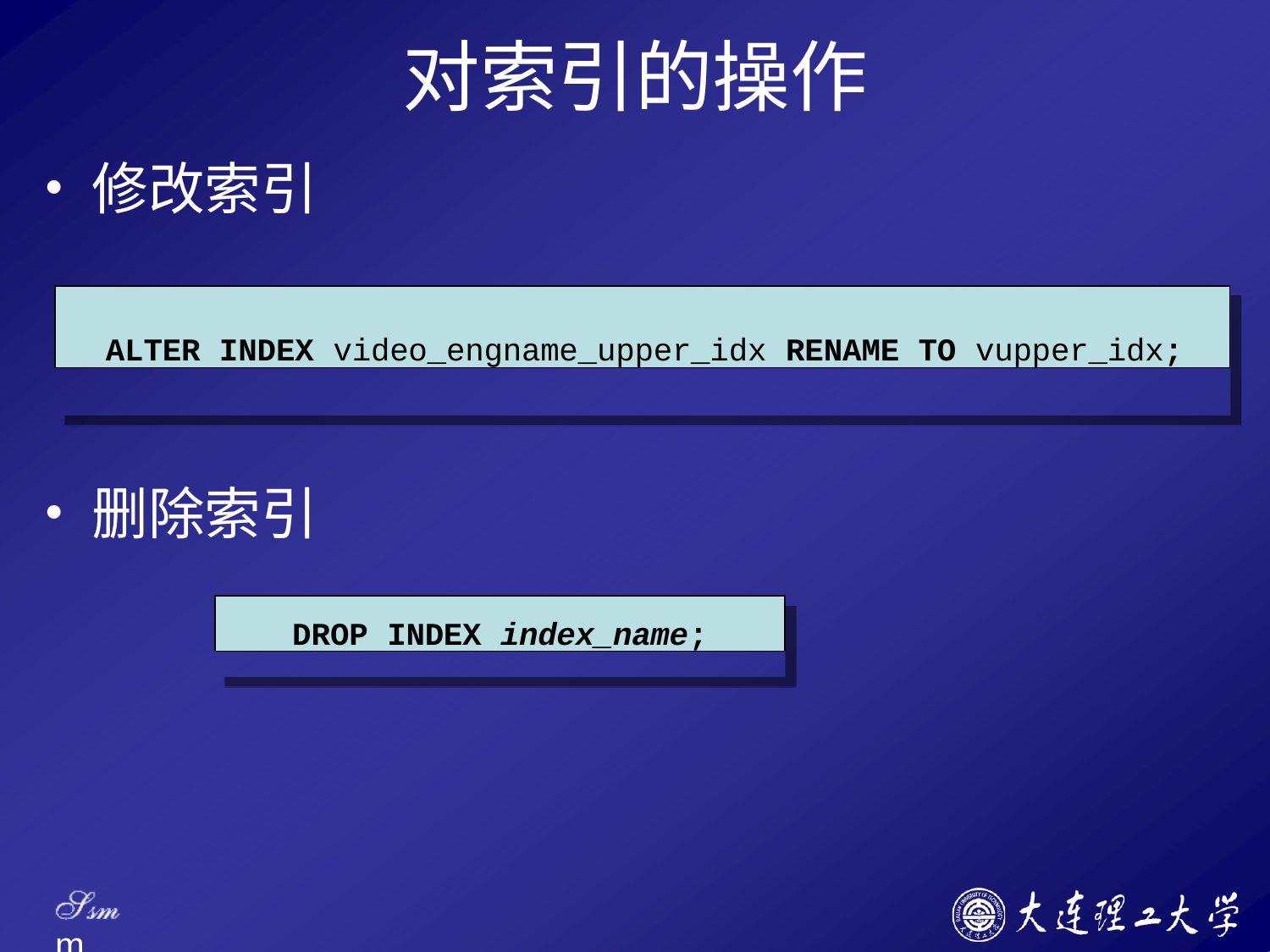

# 对索引的操作
修改索引

ALTER INDEX video_engname_upper_idx RENAME TO vupper_idx;

删除索引
DROP INDEX index_name;

Ssm